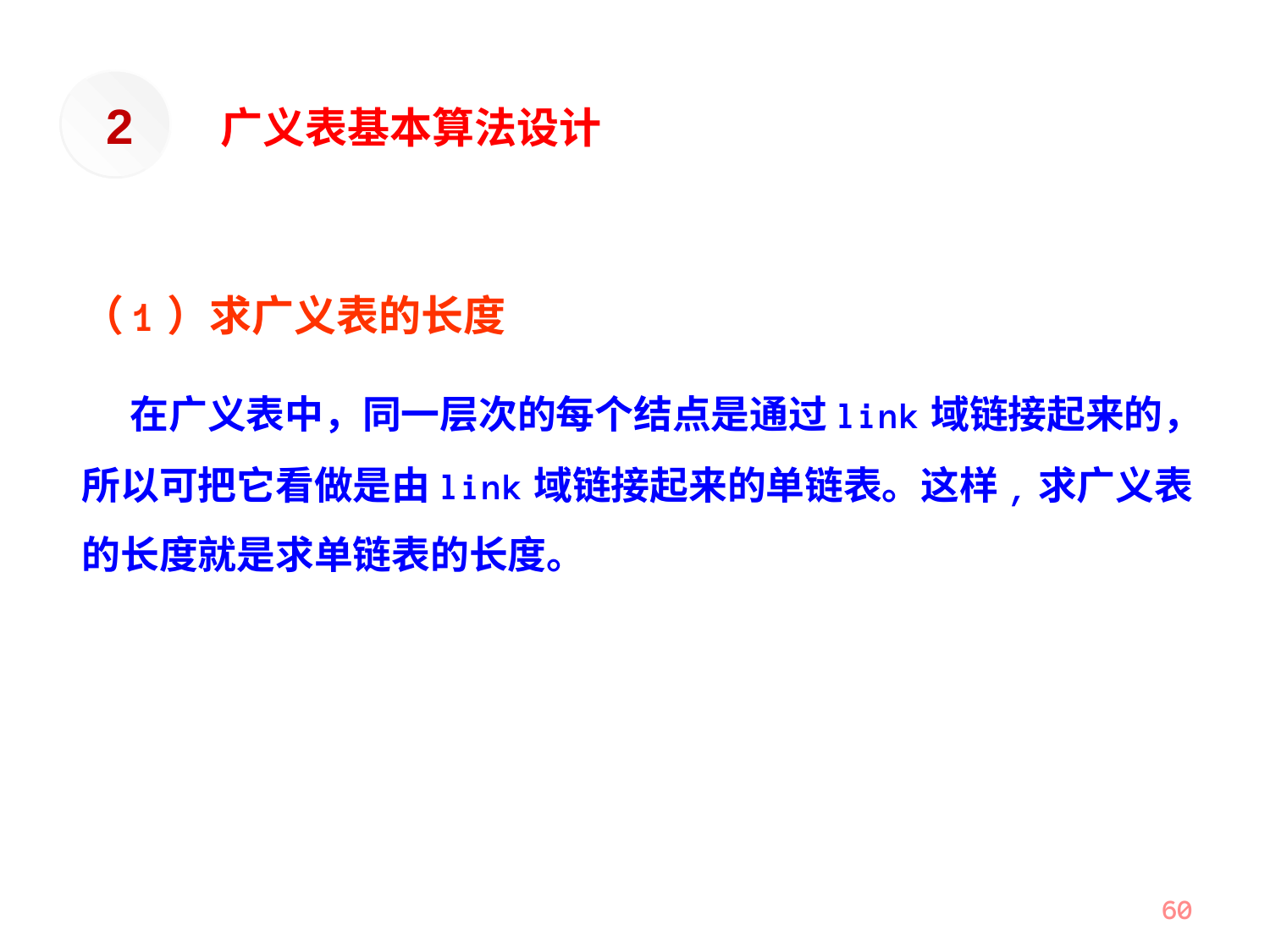

2
 广义表基本算法设计
（1）求广义表的长度
    在广义表中，同一层次的每个结点是通过link域链接起来的，所以可把它看做是由link域链接起来的单链表。这样,求广义表的长度就是求单链表的长度。
60